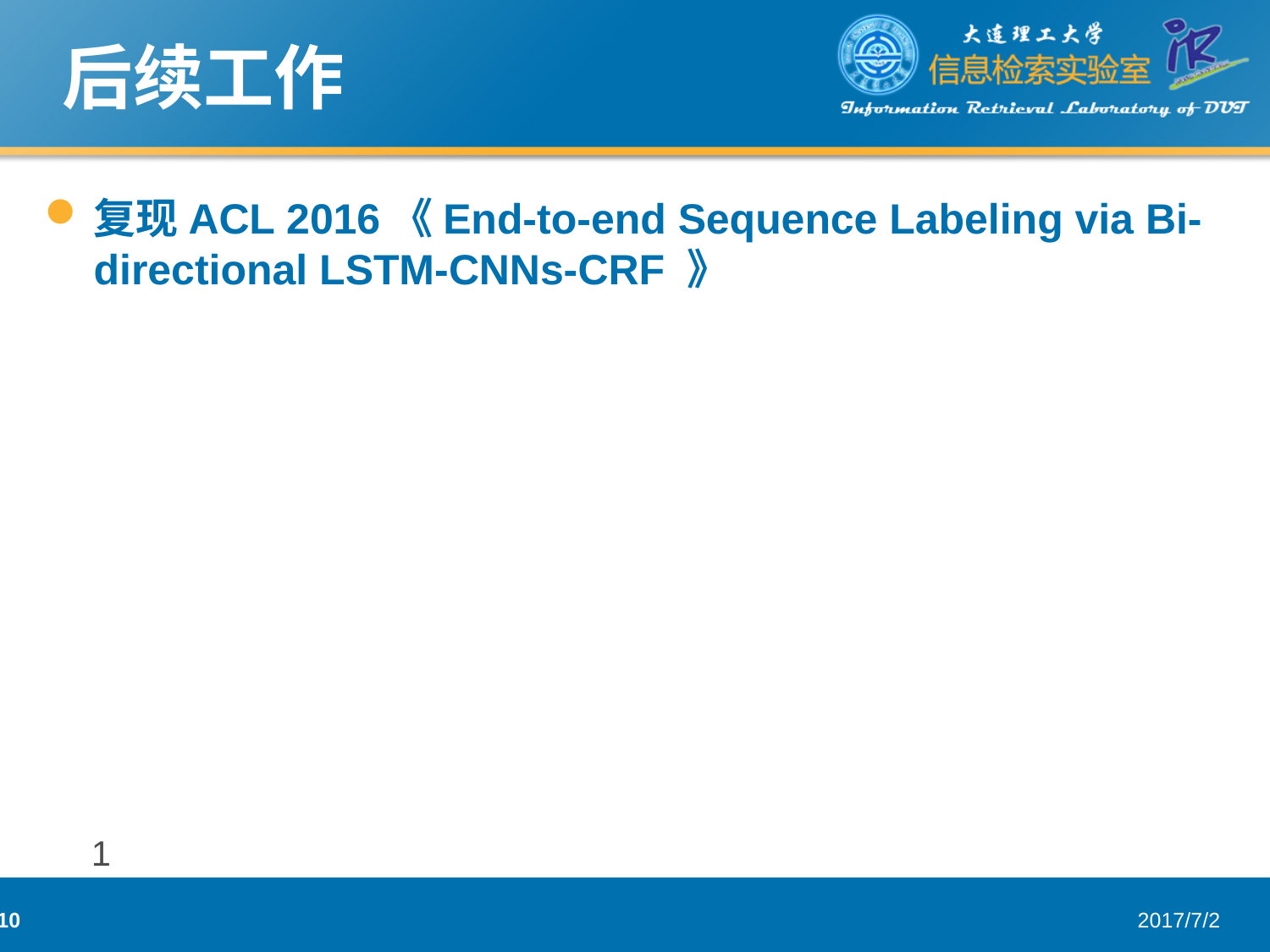

# 后续工作
复现ACL 2016《End-to-end Sequence Labeling via Bi-directional LSTM-CNNs-CRF 》

1